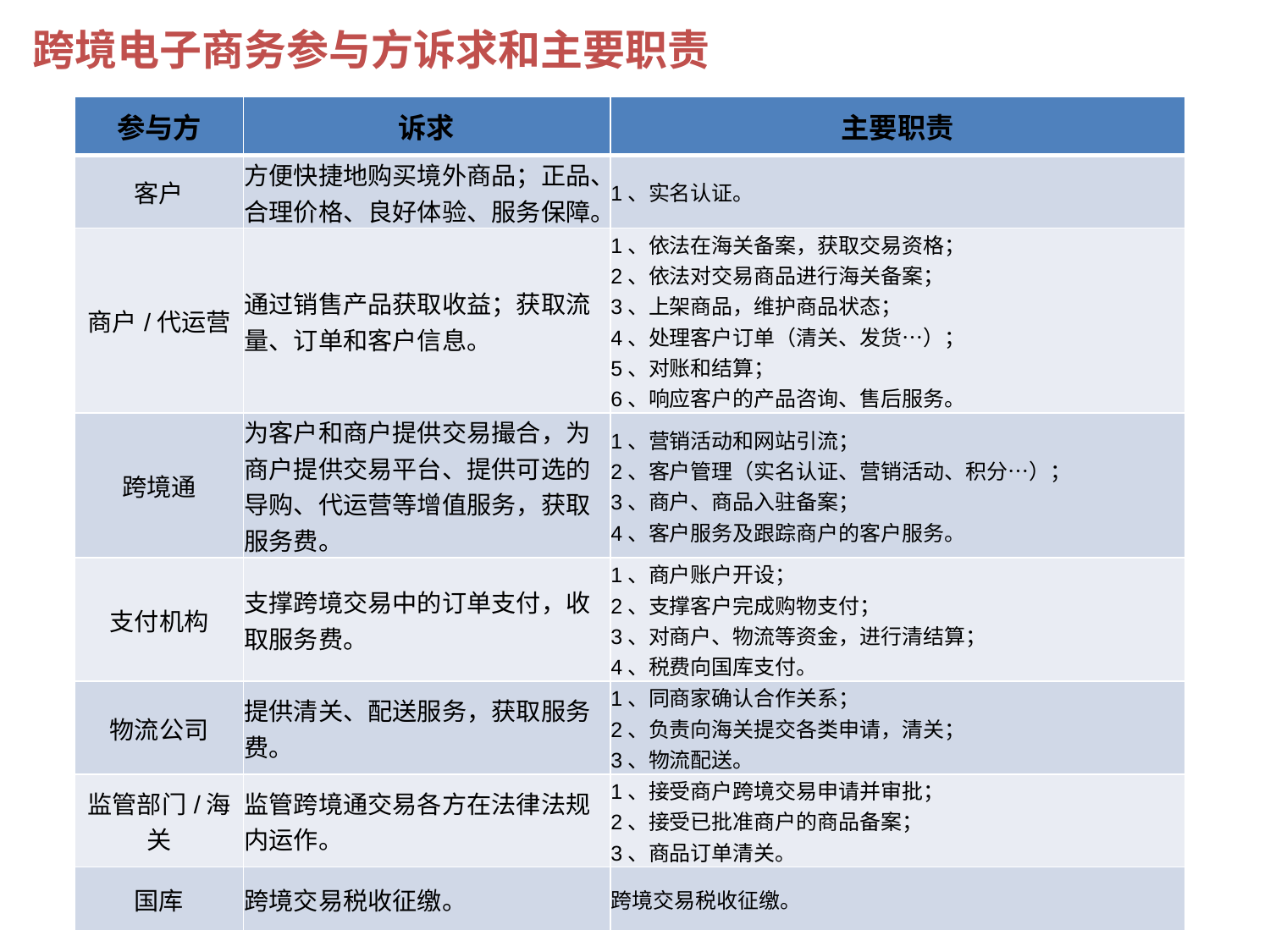

跨境电子商务参与方诉求和主要职责
| 参与方 | 诉求 | 主要职责 |
| --- | --- | --- |
| 客户 | 方便快捷地购买境外商品；正品、合理价格、良好体验、服务保障。 | 1、实名认证。 |
| 商户/代运营 | 通过销售产品获取收益；获取流量、订单和客户信息。 | 1、依法在海关备案，获取交易资格； 2、依法对交易商品进行海关备案； 3、上架商品，维护商品状态； 4、处理客户订单（清关、发货…）； 5、对账和结算； 6、响应客户的产品咨询、售后服务。 |
| 跨境通 | 为客户和商户提供交易撮合，为商户提供交易平台、提供可选的导购、代运营等增值服务，获取服务费。 | 1、营销活动和网站引流； 2、客户管理（实名认证、营销活动、积分…）； 3、商户、商品入驻备案； 4、客户服务及跟踪商户的客户服务。 |
| 支付机构 | 支撑跨境交易中的订单支付，收取服务费。 | 1、商户账户开设； 2、支撑客户完成购物支付； 3、对商户、物流等资金，进行清结算； 4、税费向国库支付。 |
| 物流公司 | 提供清关、配送服务，获取服务费。 | 1、同商家确认合作关系； 2、负责向海关提交各类申请，清关； 3、物流配送。 |
| 监管部门/海关 | 监管跨境通交易各方在法律法规内运作。 | 1、接受商户跨境交易申请并审批； 2、接受已批准商户的商品备案； 3、商品订单清关。 |
| 国库 | 跨境交易税收征缴。 | 跨境交易税收征缴。 |